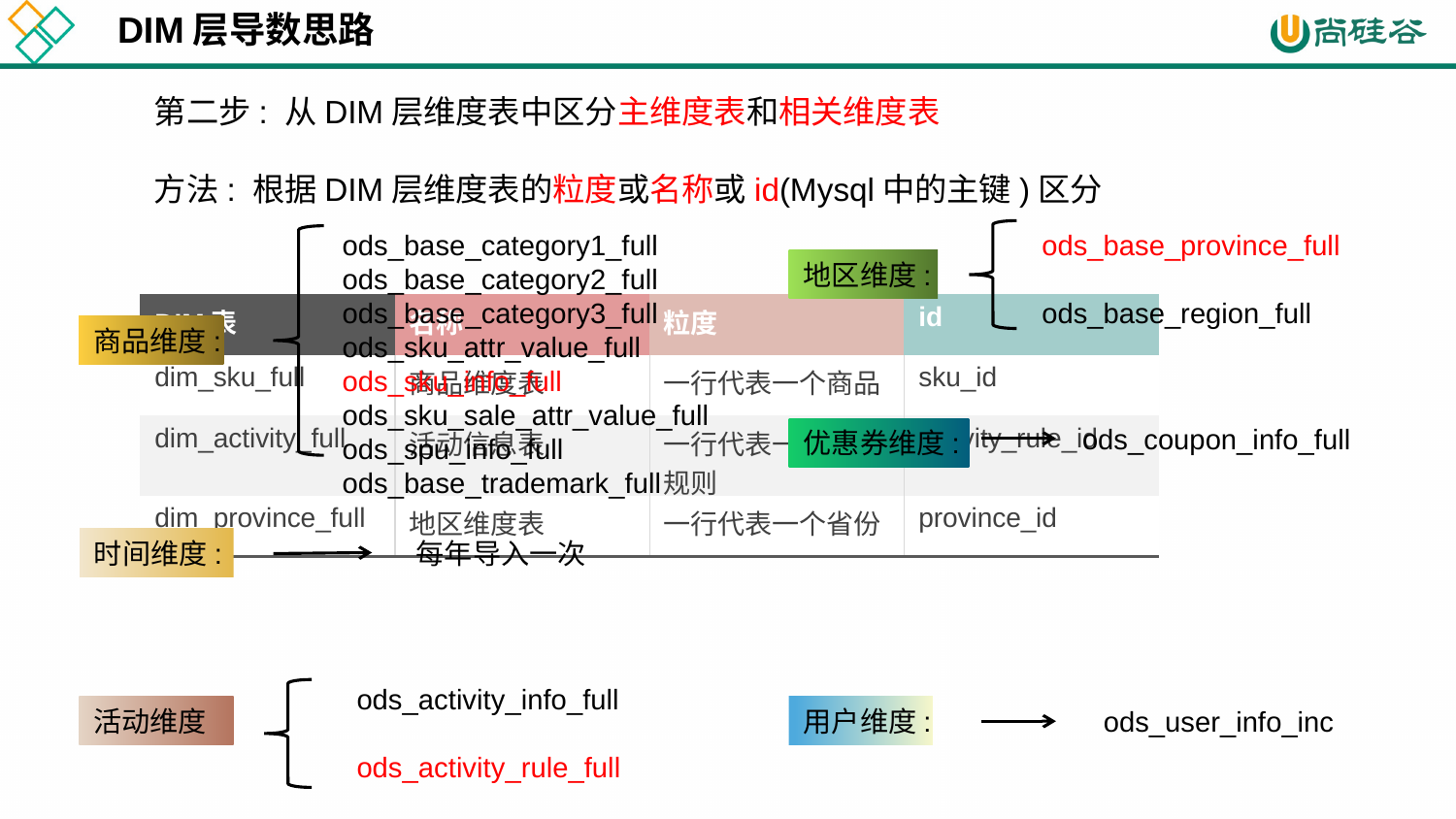

DIM层导数思路
第二步: 从DIM层维度表中区分主维度表和相关维度表

方法: 根据DIM层维度表的粒度或名称或id(Mysql中的主键)区分

ods_base_category1_full
ods_base_category2_full
ods_base_category3_full
ods_sku_attr_value_full
ods_sku_info_full
ods_sku_sale_attr_value_full
ods_spu_info_full
ods_base_trademark_full

ods_base_province_full

ods_base_region_full

地区维度:
商品维度:
ods_coupon_info_full
优惠券维度:
时间维度:
每年导入一次
ods_activity_info_full

ods_activity_rule_full

活动维度
用户维度:
ods_user_info_inc
| DIM表 | 名称 | 粒度 | id |
| --- | --- | --- | --- |
| dim\_sku\_full | 商品维度表 | 一行代表一个商品 | sku\_id |
| dim\_activity\_full | 活动信息表 | 一行代表一个活动规则 | activity\_rule\_id |
| dim\_province\_full | 地区维度表 | 一行代表一个省份 | province\_id |